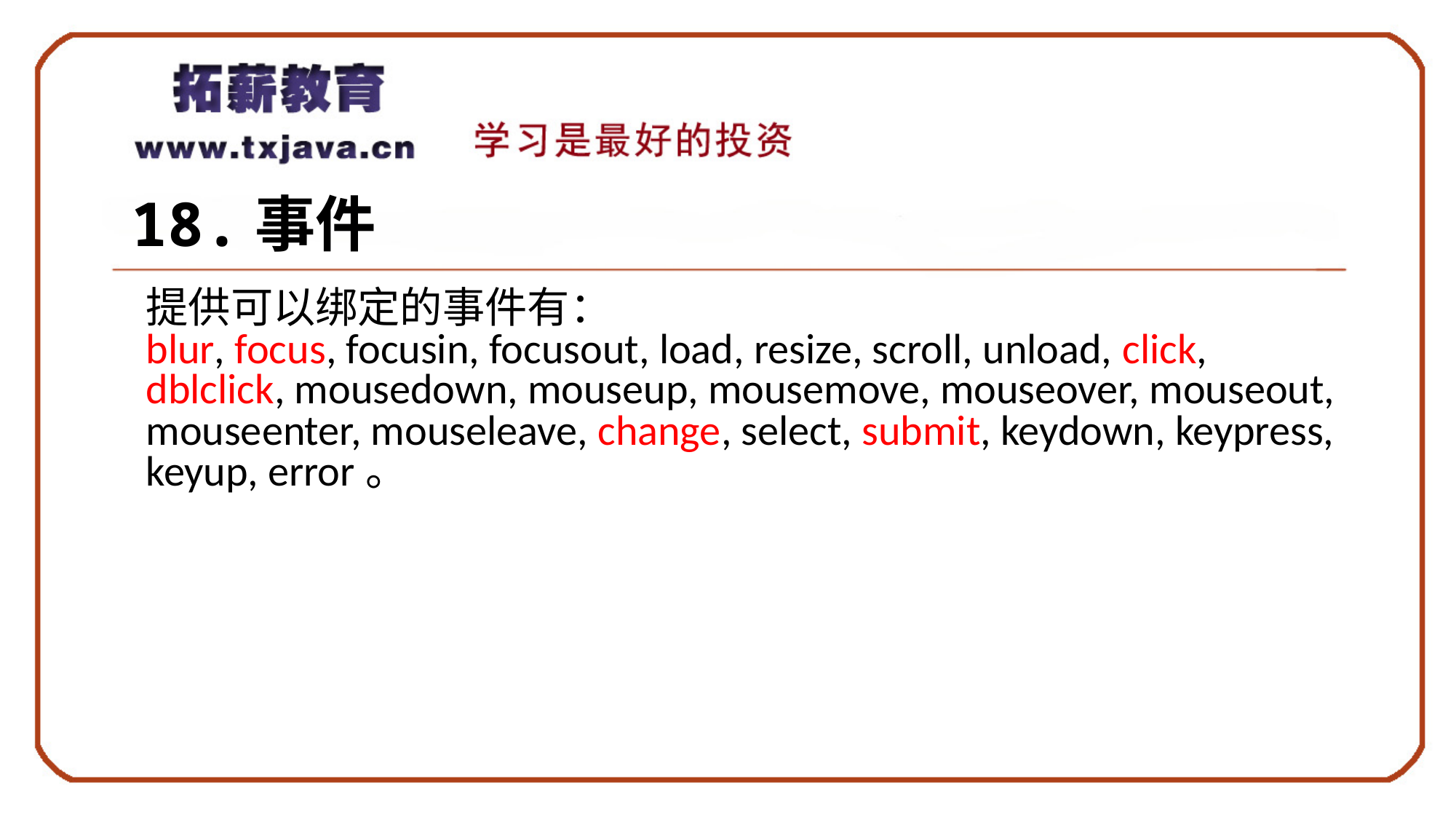

18.事件
提供可以绑定的事件有：
blur, focus, focusin, focusout, load, resize, scroll, unload, click, dblclick, mousedown, mouseup, mousemove, mouseover, mouseout, mouseenter, mouseleave, change, select, submit, keydown, keypress, keyup, error。